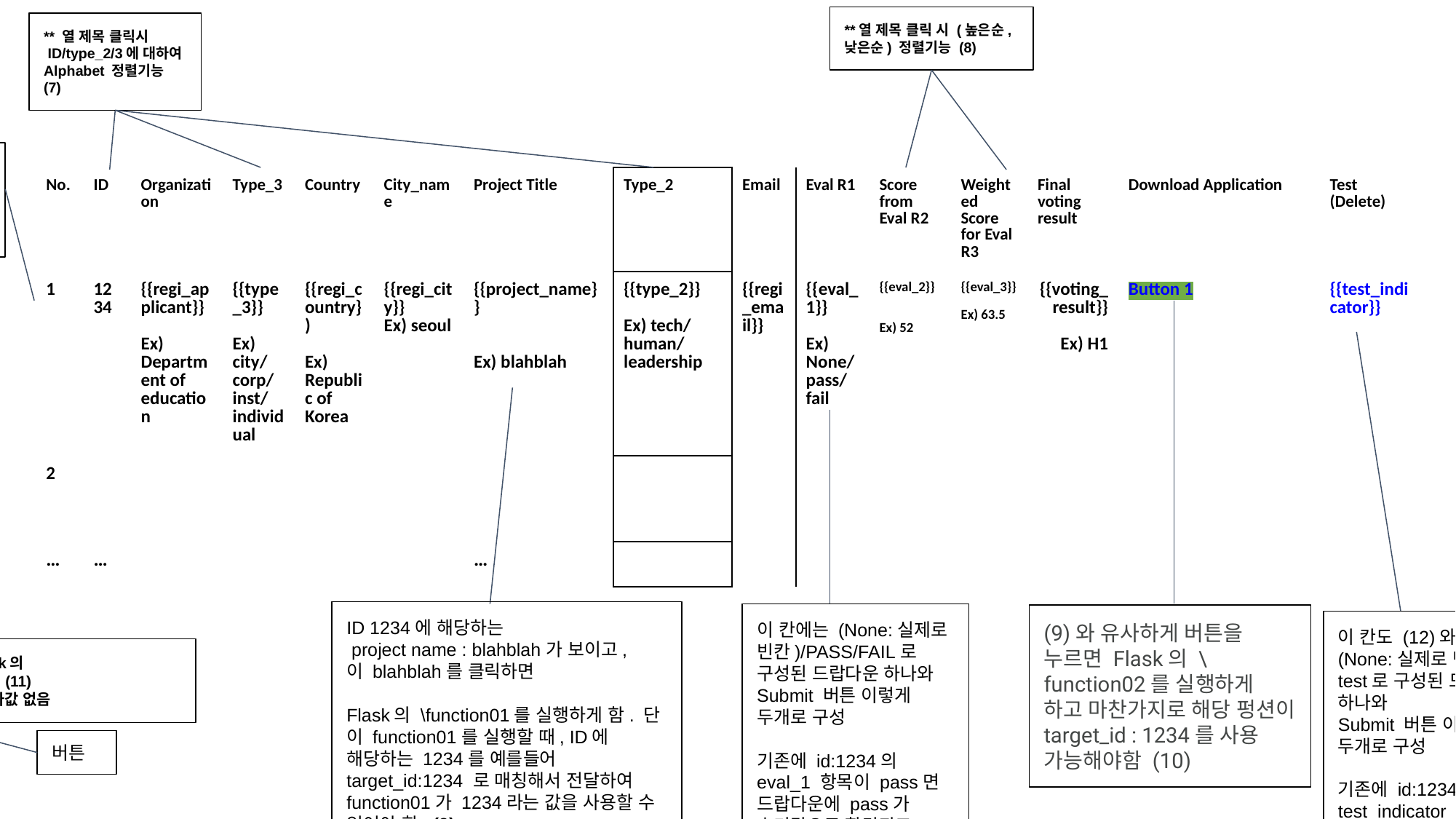

**열 제목 클릭 시 (높은순, 낮은순) 정렬기능 (8)
** 열 제목 클릭시
 ID/type_2/3에 대하여
Alphabet 정렬기능 (7)
**필터링, 알파벳 정렬기능에 따라 위에서부터 1,2,… 순으로 라벨링 해주는 기능 (6)
| No. | ID | Organization | Type\_3 | Country | City\_name | Project Title | Type\_2 | Email | Eval R1 | Score from Eval R2 | Weighted Score for Eval R3 | Final voting result | Download Application | Test (Delete) |
| --- | --- | --- | --- | --- | --- | --- | --- | --- | --- | --- | --- | --- | --- | --- |
| 1 | 12 34 | {{regi\_applicant}} Ex) Department of education | {{type\_3}} Ex) city/corp/inst/individual | {{regi\_country}) Ex) Republic of Korea | {{regi\_city}} Ex) seoul | {{project\_name}} Ex) blahblah | {{type\_2}} Ex) tech/human/leadership | {{regi\_email}} | {{eval\_1}} Ex) None/pass/fail | {{eval\_2}} Ex) 52 | {{eval\_3}} Ex) 63.5 | {{voting\_result}} Ex) H1 | Button 1 | {{test\_indicator}} |
| 2 |  |  |  |  |  |  |  |  |  |  |  |  |  |  |
| … | … |  |  |  |  | … |  |  |  |  |  |  |  |  |
ID 1234에 해당하는
 project name : blahblah가 보이고,
이 blahblah를 클릭하면

Flask의 \function01를 실행하게 함. 단 이 function01를 실행할 때, ID에 해당하는 1234를 예를들어 target_id:1234 로 매칭해서 전달하여 function01가 1234라는 값을 사용할 수 있어야 함. (9)
이 칸에는 (None:실제로 빈칸)/PASS/FAIL로 구성된 드랍다운 하나와
Submit 버튼 이렇게 두개로 구성

기존에 id:1234의 eval_1 항목이 pass면 드랍다운에 pass가 초기값으로 할당되고,
예를 들어 그걸 fail로 바꾼뒤 submit을 누르면
id:1234의 eval_1값이 fail로 변경되어야 함. (12)
(9)와 유사하게 버튼을 누르면 Flask의 \function02를 실행하게 하고 마찬가지로 해당 펑션이 target_id : 1234를 사용 가능해야함 (10)
이 칸도 (12)와 유사하게 (None:실제로 빈칸)/””/test로 구성된 드랍다운 하나와
Submit 버튼 이렇게 두개로 구성

기존에 id:1234의 test_indicator 항목이 “”면 드랍다운에 “”가 초기값으로 할당되고,
예를 들어 그걸 test로 바꾼뒤 submit을 누르면
id:1234의 test_indicator 값이 test로 변경되어야 함. (12)
버튼을 누르면 flask의
\function 03 작동 (11)
(특별히 전달할 인자값 없음
버튼